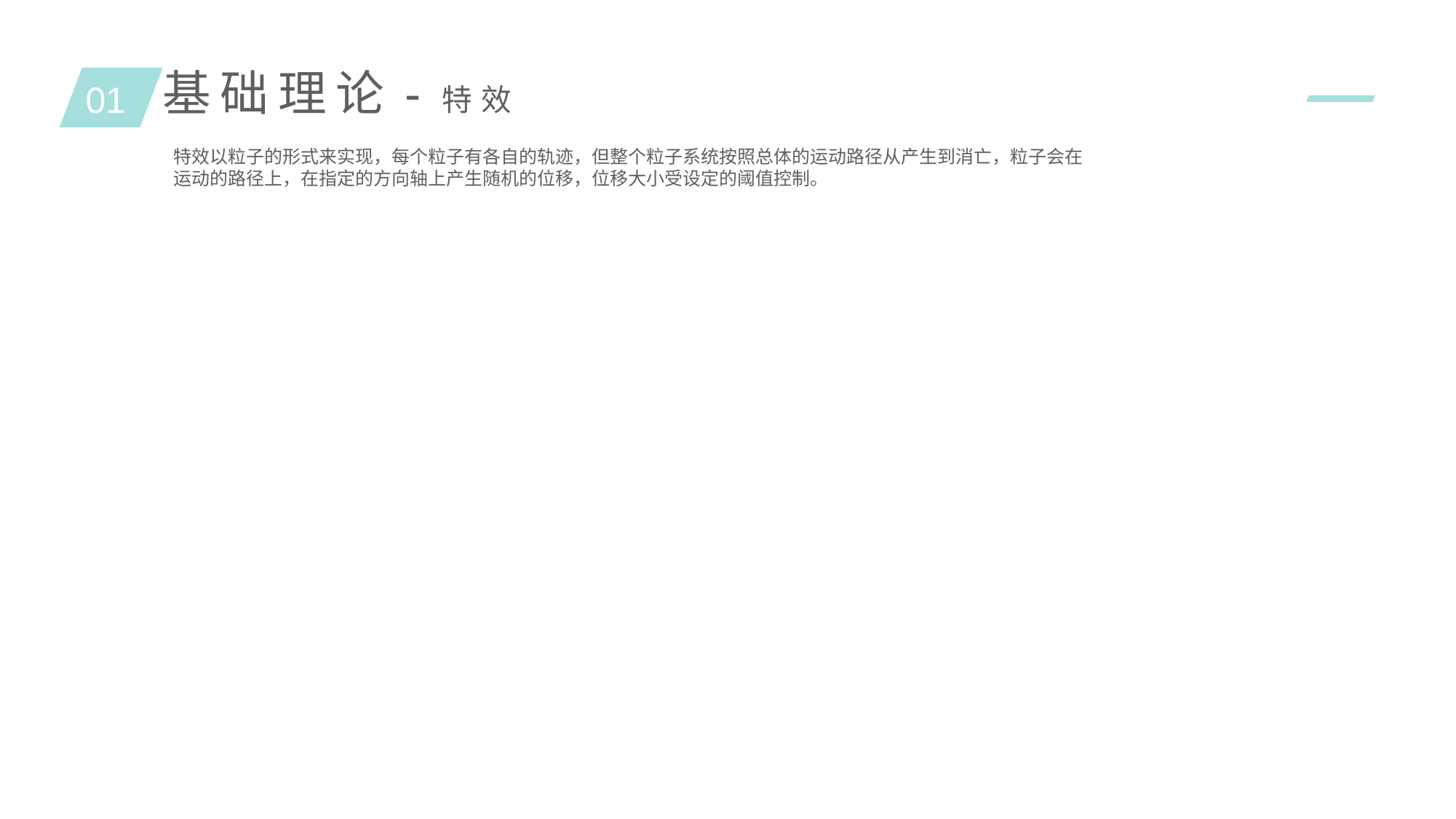

基础理论-特效

01

特效以粒子的形式来实现，每个粒子有各自的轨迹，但整个粒子系统按照总体的运动路径从产生到消亡，粒子会在运动的路径上，在指定的方向轴上产生随机的位移，位移大小受设定的阈值控制。